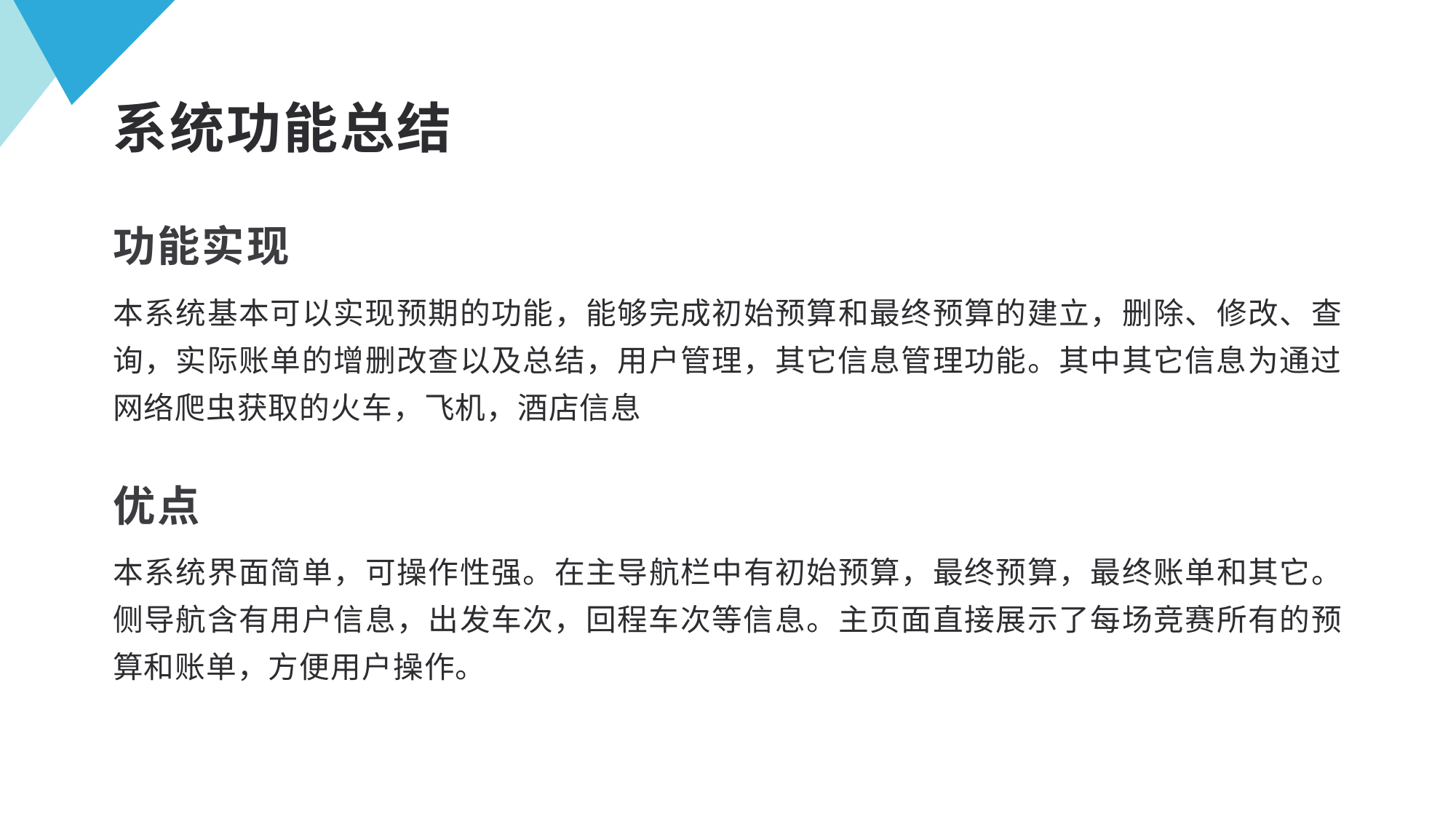

系统功能总结
功能实现
本系统基本可以实现预期的功能，能够完成初始预算和最终预算的建立，删除、修改、查询，实际账单的增删改查以及总结，用户管理，其它信息管理功能。其中其它信息为通过网络爬虫获取的火车，飞机，酒店信息
优点
本系统界面简单，可操作性强。在主导航栏中有初始预算，最终预算，最终账单和其它。侧导航含有用户信息，出发车次，回程车次等信息。主页面直接展示了每场竞赛所有的预算和账单，方便用户操作。